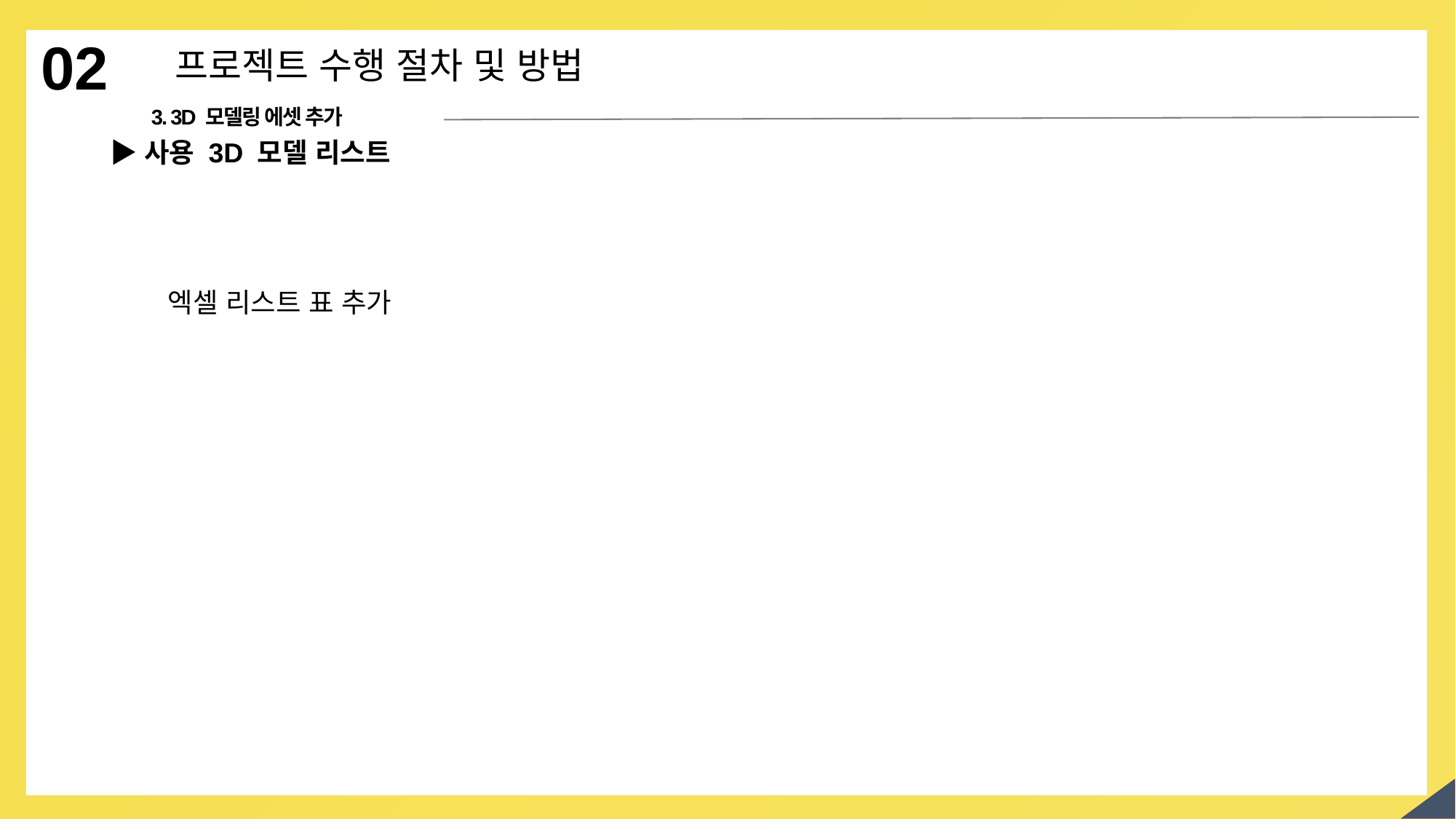

02

프로젝트 수행 절차 및 방법
3. 3D 모델링 에셋 추가

▶사용 3D 모델 리스트
엑셀 리스트 표 추가